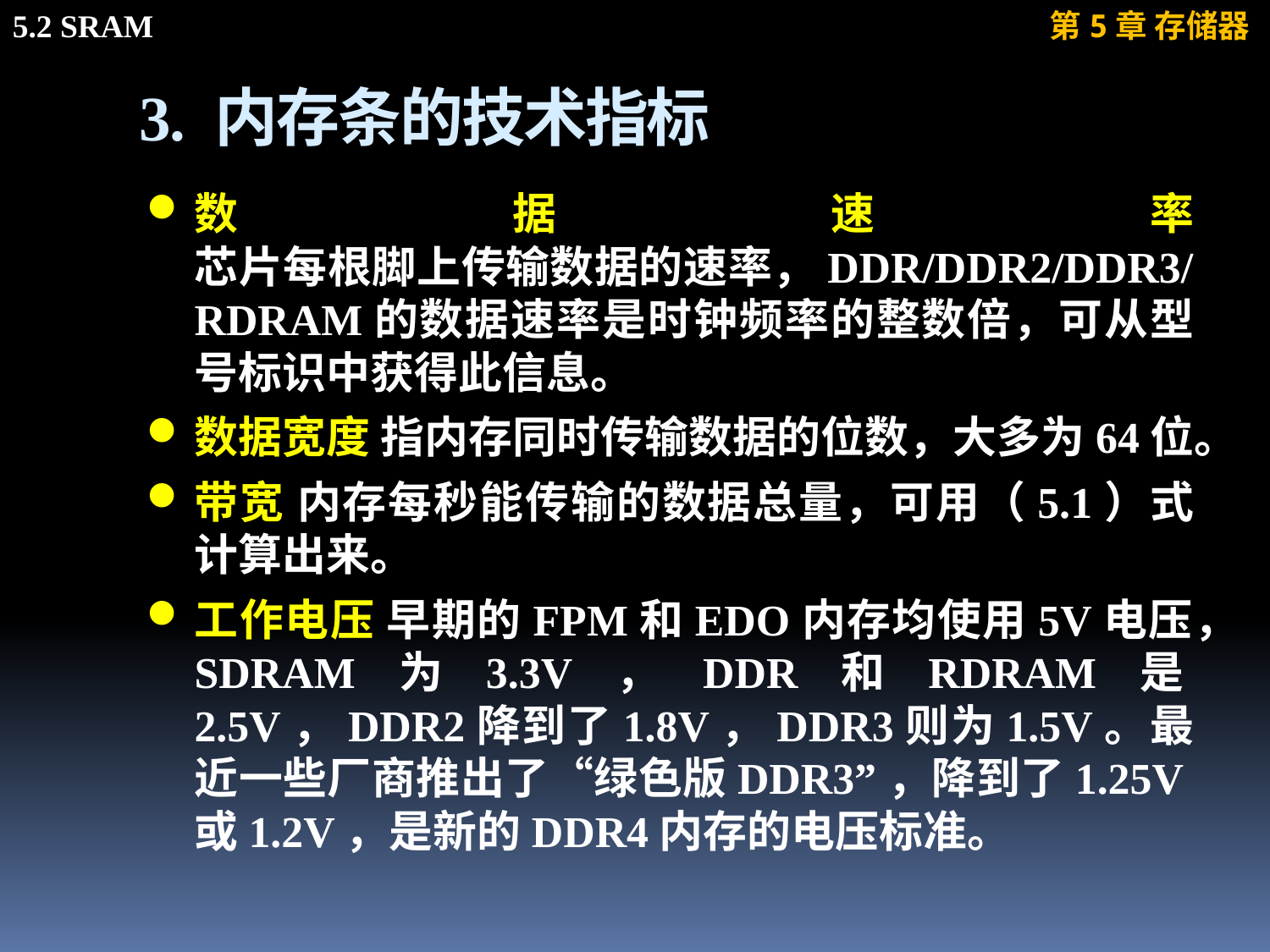

# 3. 内存条的技术指标
数据速率 芯片每根脚上传输数据的速率，DDR/DDR2/DDR3/RDRAM的数据速率是时钟频率的整数倍，可从型号标识中获得此信息。
数据宽度 指内存同时传输数据的位数，大多为64位。
带宽 内存每秒能传输的数据总量，可用（5.1）式计算出来。
工作电压 早期的FPM和EDO内存均使用5V电压，SDRAM为3.3V，DDR和RDRAM是2.5V，DDR2降到了1.8V，DDR3则为1.5V。最近一些厂商推出了“绿色版DDR3”，降到了1.25V或1.2V，是新的DDR4内存的电压标准。